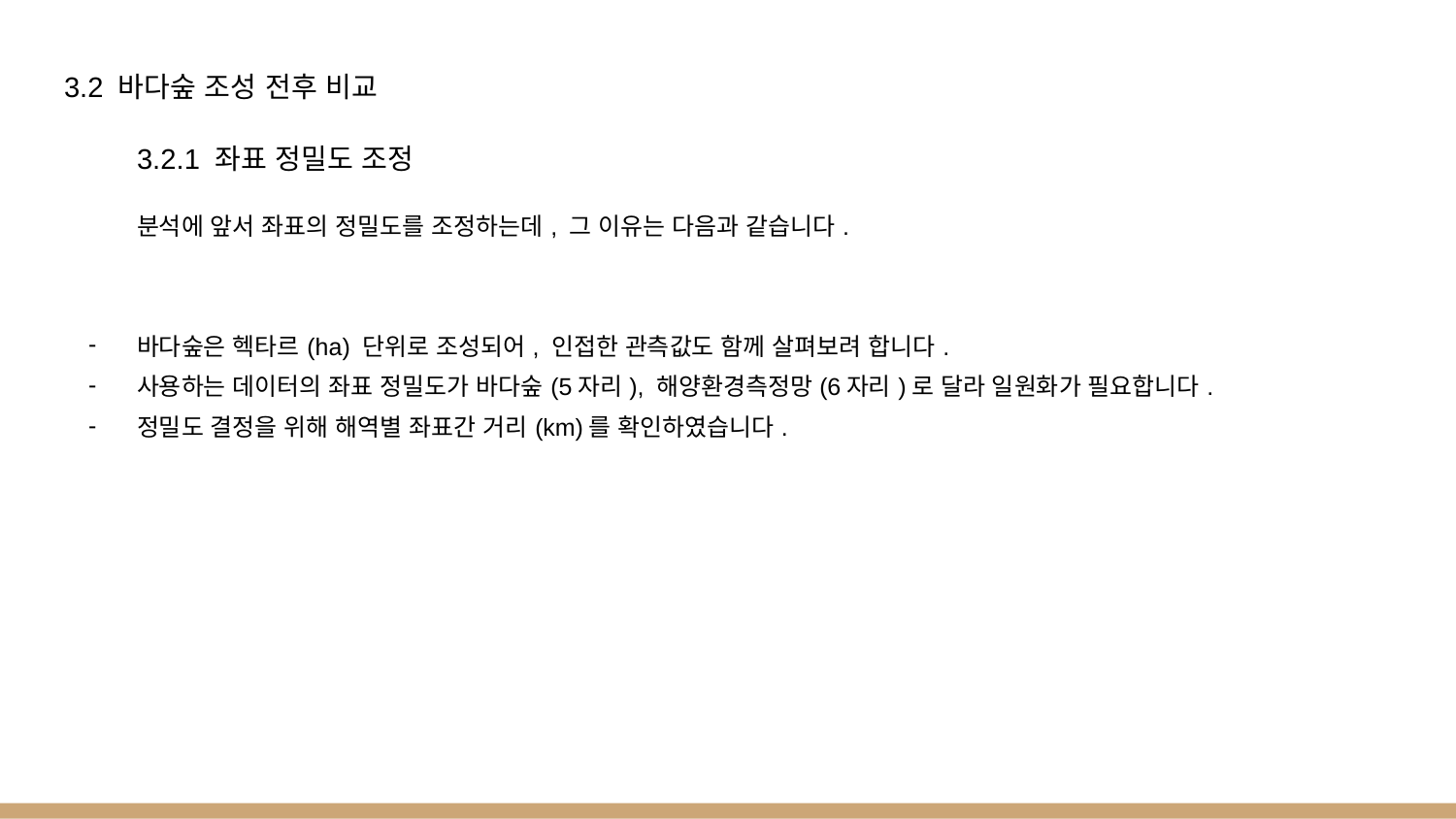

3.2 바다숲 조성 전후 비교
3.2.1 좌표 정밀도 조정
분석에 앞서 좌표의 정밀도를 조정하는데, 그 이유는 다음과 같습니다.

바다숲은 헥타르(ha) 단위로 조성되어, 인접한 관측값도 함께 살펴보려 합니다.
사용하는 데이터의 좌표 정밀도가 바다숲(5자리), 해양환경측정망(6자리)로 달라 일원화가 필요합니다.
정밀도 결정을 위해 해역별 좌표간 거리(km)를 확인하였습니다.